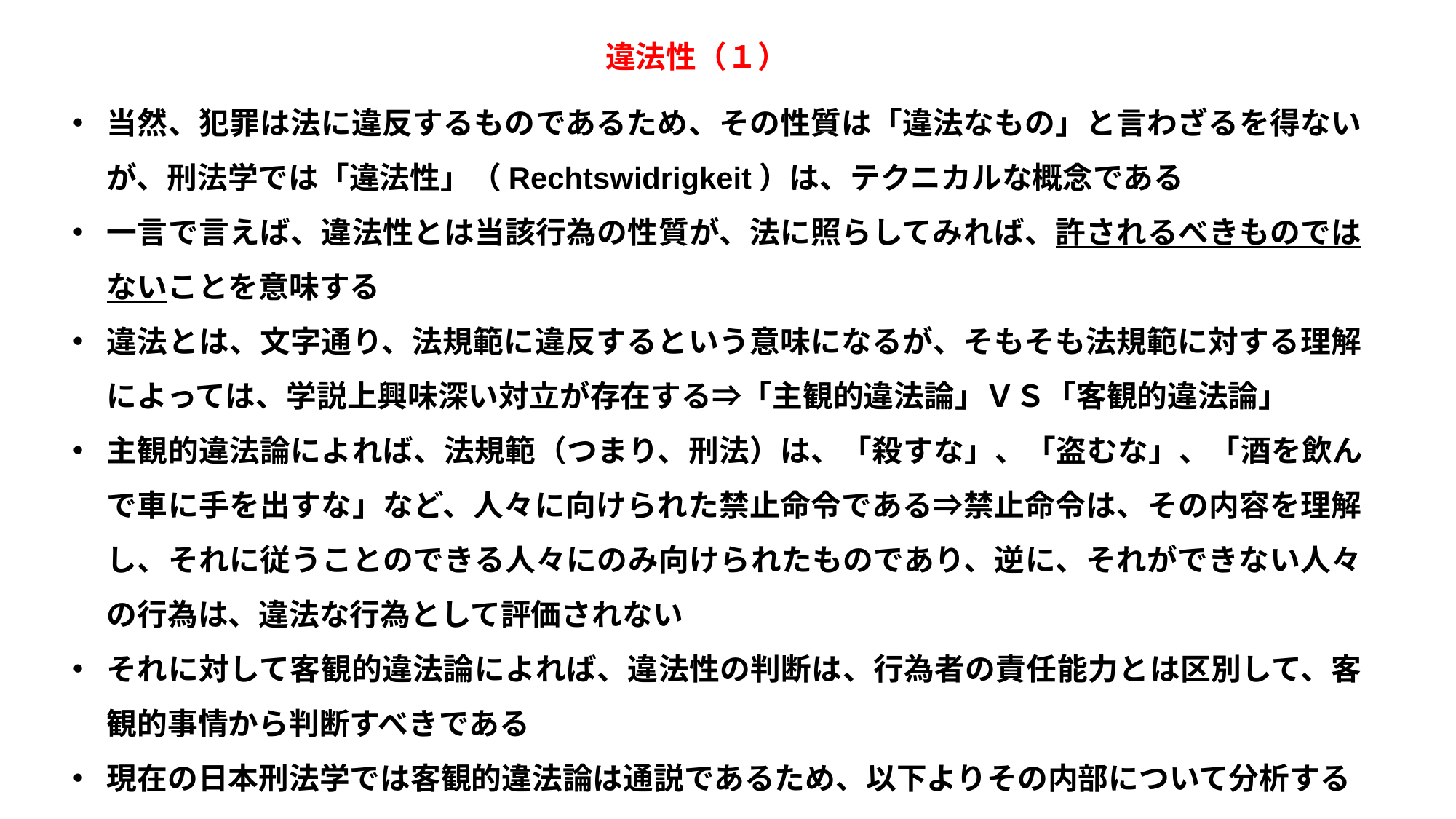

違法性（１）
当然、犯罪は法に違反するものであるため、その性質は「違法なもの」と言わざるを得ないが、刑法学では「違法性」（Rechtswidrigkeit）は、テクニカルな概念である
一言で言えば、違法性とは当該行為の性質が、法に照らしてみれば、許されるべきものではないことを意味する
違法とは、文字通り、法規範に違反するという意味になるが、そもそも法規範に対する理解によっては、学説上興味深い対立が存在する⇒「主観的違法論」ＶＳ「客観的違法論」
主観的違法論によれば、法規範（つまり、刑法）は、「殺すな」、「盗むな」、「酒を飲んで車に手を出すな」など、人々に向けられた禁止命令である⇒禁止命令は、その内容を理解し、それに従うことのできる人々にのみ向けられたものであり、逆に、それができない人々の行為は、違法な行為として評価されない
それに対して客観的違法論によれば、違法性の判断は、行為者の責任能力とは区別して、客観的事情から判断すべきである
現在の日本刑法学では客観的違法論は通説であるため、以下よりその内部について分析する